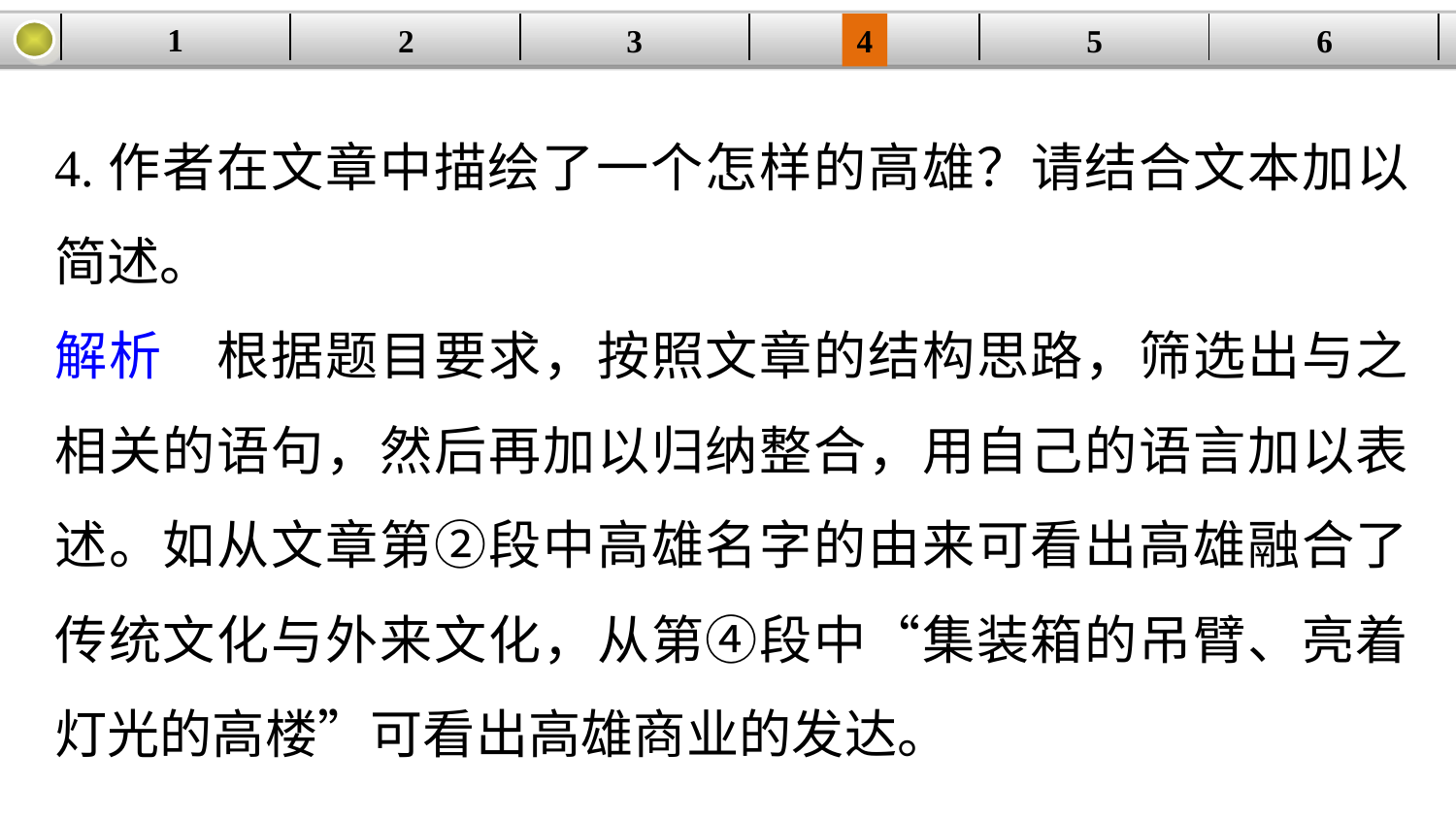

1
2
3
4
|  |  |  |  |  |  |
| --- | --- | --- | --- | --- | --- |
5
6

4.作者在文章中描绘了一个怎样的高雄？请结合文本加以简述。
解析　根据题目要求，按照文章的结构思路，筛选出与之相关的语句，然后再加以归纳整合，用自己的语言加以表述。如从文章第②段中高雄名字的由来可看出高雄融合了传统文化与外来文化，从第④段中“集装箱的吊臂、亮着灯光的高楼”可看出高雄商业的发达。